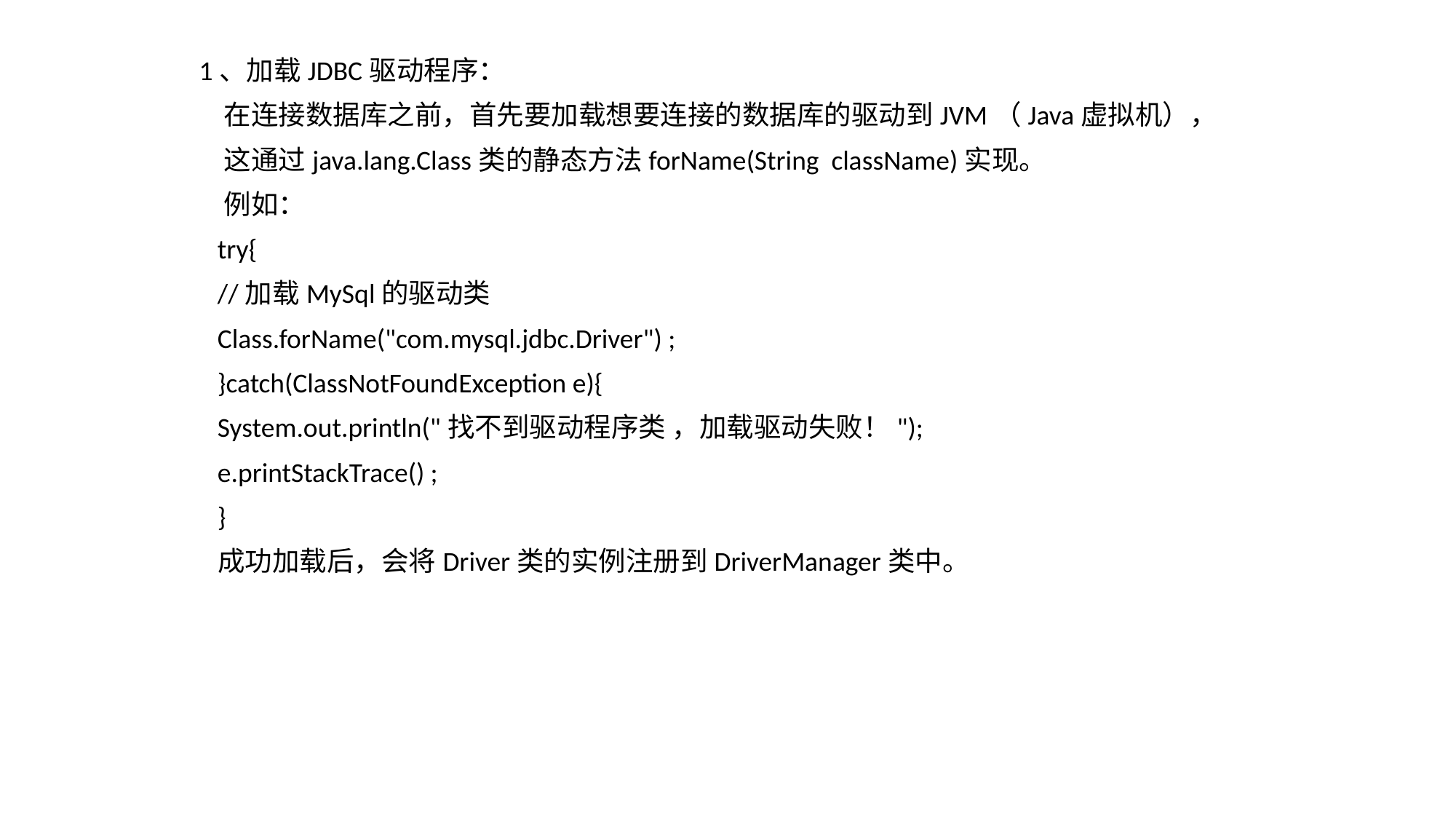

1、加载JDBC驱动程序：
    在连接数据库之前，首先要加载想要连接的数据库的驱动到JVM（Java虚拟机），
    这通过java.lang.Class类的静态方法forName(String  className)实现。
    例如：
    try{
    //加载MySql的驱动类
    Class.forName("com.mysql.jdbc.Driver") ;
    }catch(ClassNotFoundException e){
    System.out.println("找不到驱动程序类 ，加载驱动失败！");
    e.printStackTrace() ;
    }
   成功加载后，会将Driver类的实例注册到DriverManager类中。